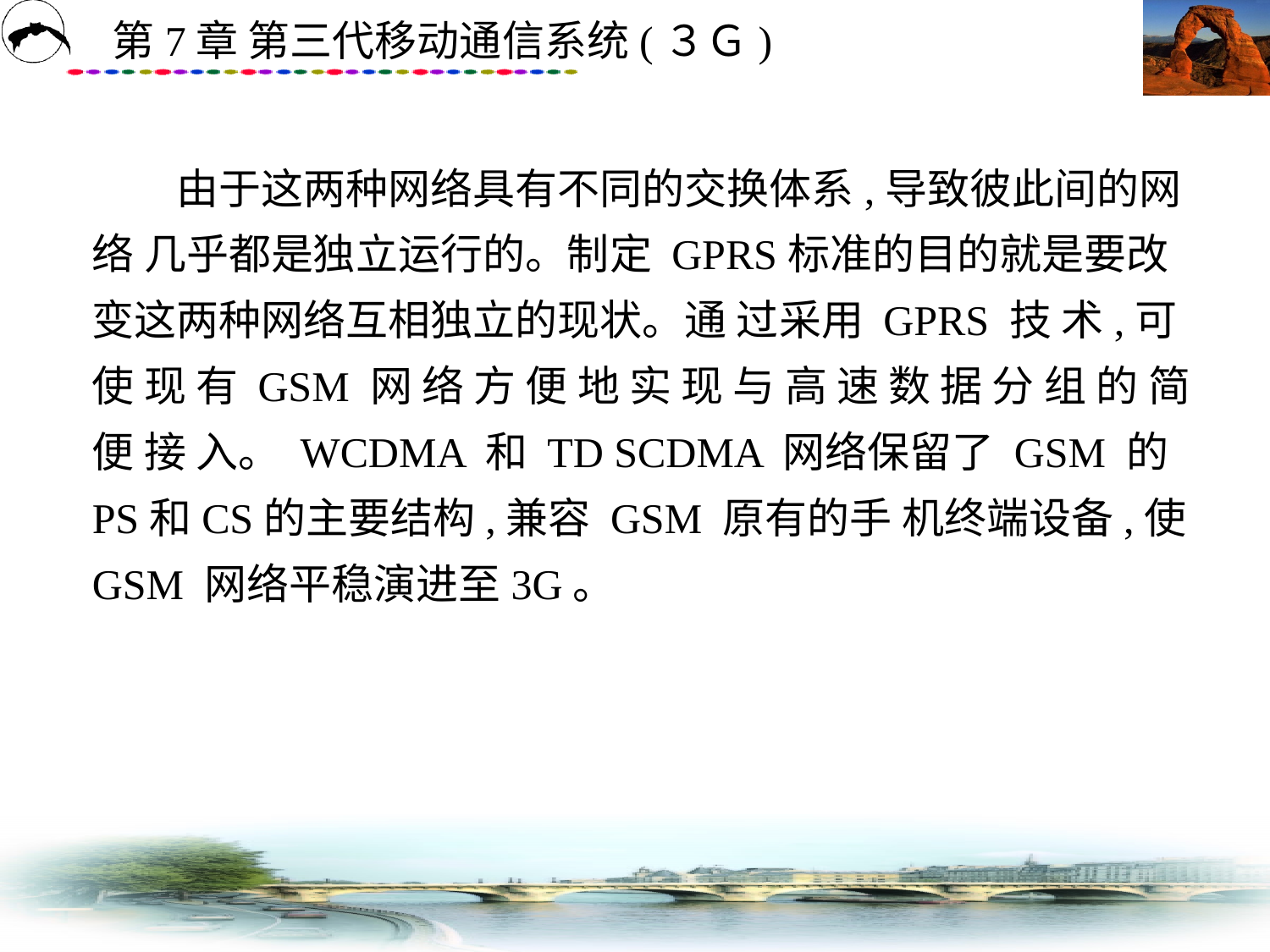

# 由于这两种网络具有不同的交换体系,导致彼此间的网络 几乎都是独立运行的。制定 GPRS标准的目的就是要改变这两种网络互相独立的现状。通 过采用 GPRS 技 术,可 使 现 有 GSM 网 络 方 便 地 实 现 与 高 速 数 据 分 组 的 简 便 接 入。 WCDMA 和 TD SCDMA 网络保留了 GSM 的PS和CS的主要结构,兼容 GSM 原有的手 机终端设备,使 GSM 网络平稳演进至3G。